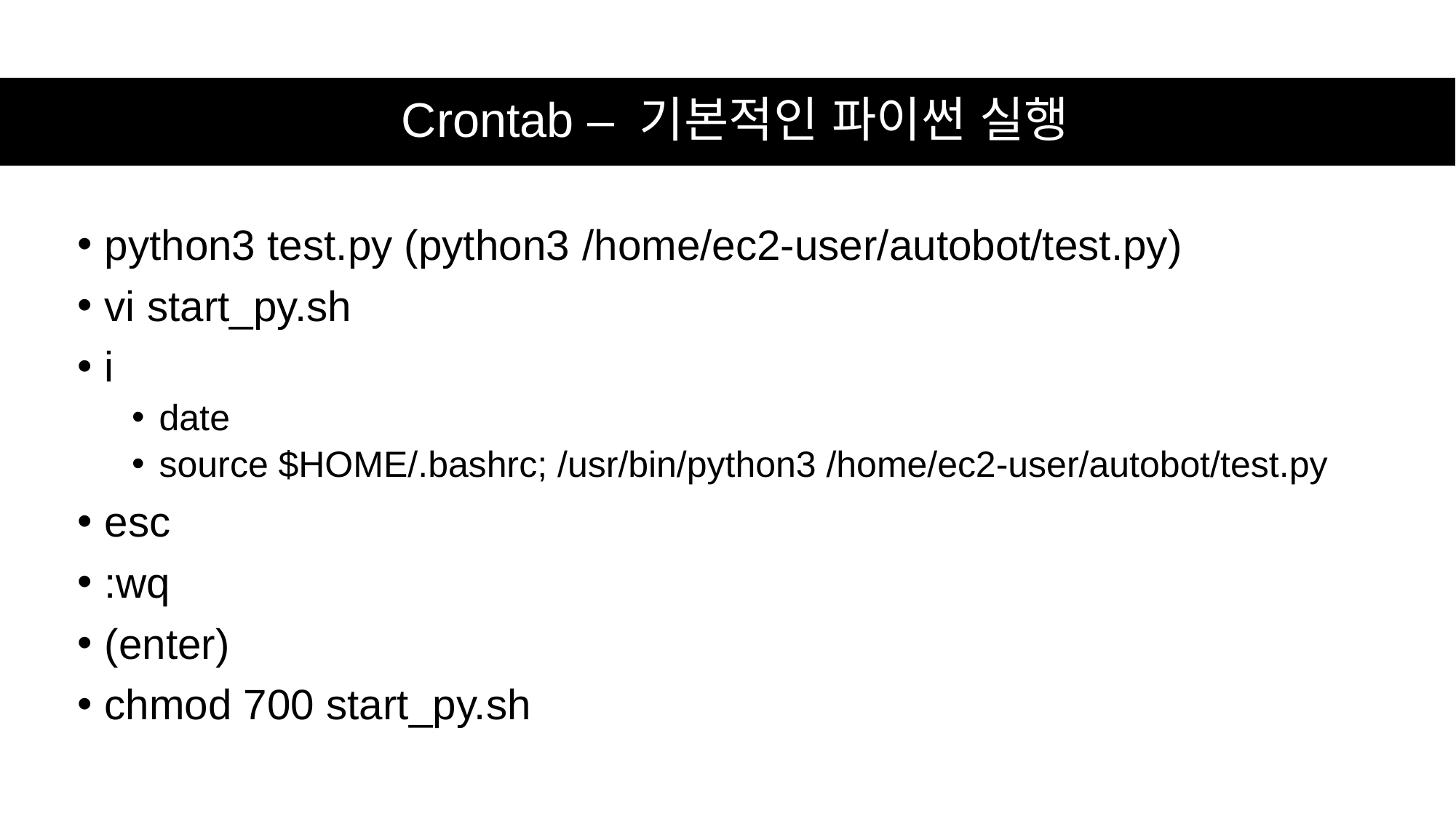

# Crontab – 기본적인 파이썬 실행

python3 test.py (python3 /home/ec2-user/autobot/test.py)
vi start_py.sh
i
date
source $HOME/.bashrc; /usr/bin/python3 /home/ec2-user/autobot/test.py
esc
:wq
(enter)
chmod 700 start_py.sh